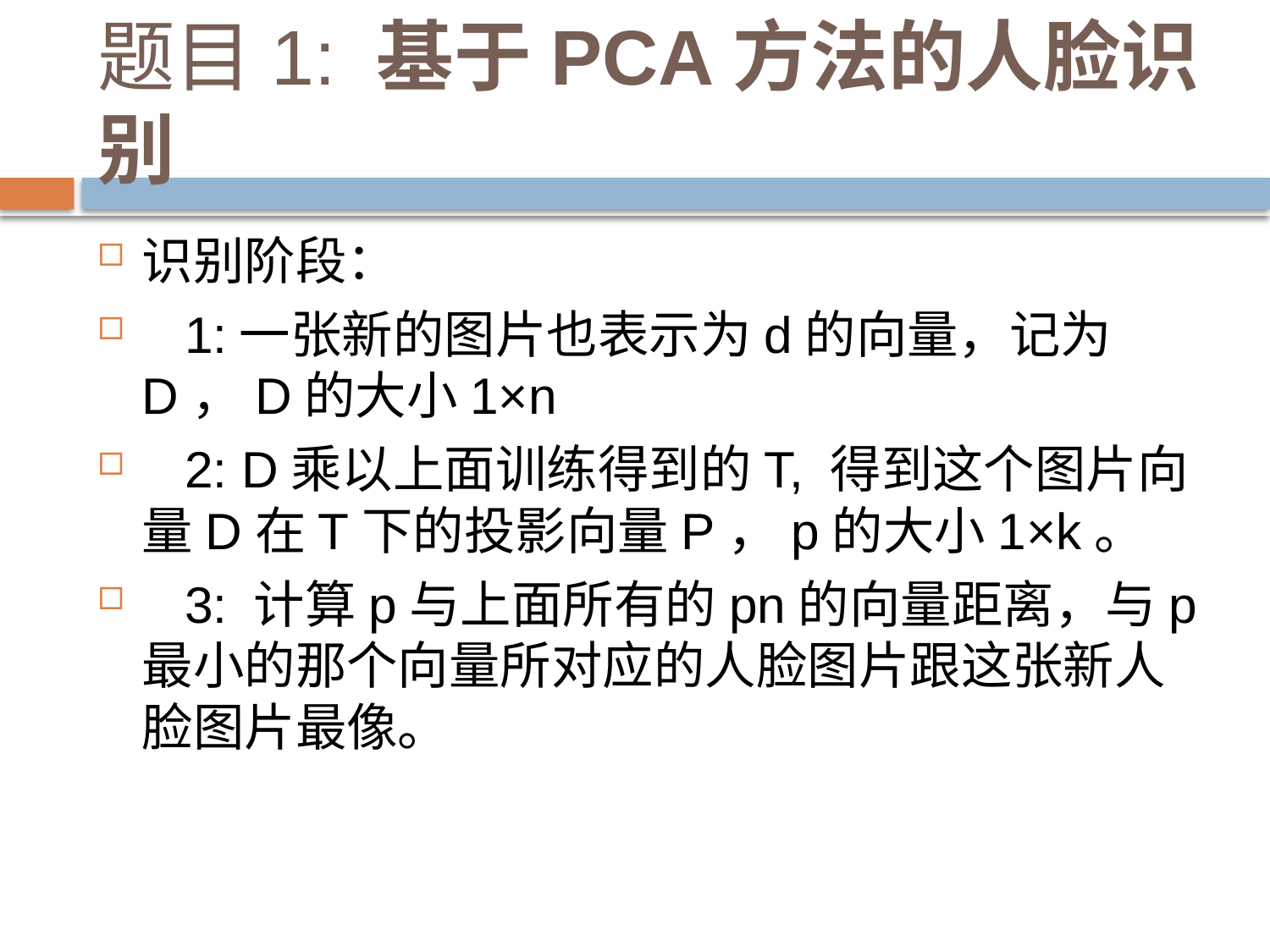

# 题目1: 基于PCA方法的人脸识别
识别阶段：
   1:一张新的图片也表示为d的向量，记为D，D的大小1×n
   2: D乘以上面训练得到的T, 得到这个图片向量D在T下的投影向量P，p的大小1×k。
   3: 计算p与上面所有的pn的向量距离，与p最小的那个向量所对应的人脸图片跟这张新人脸图片最像。